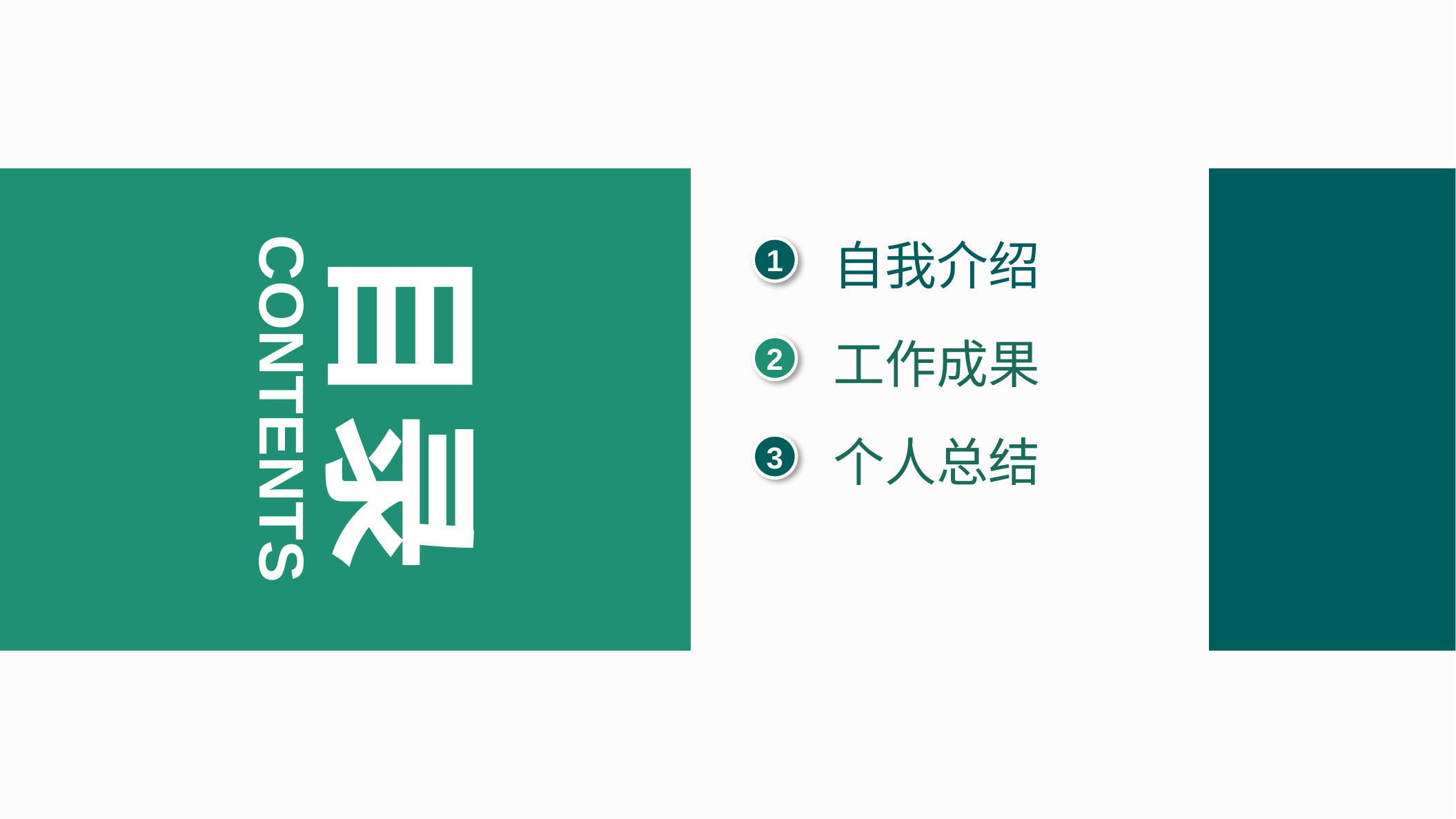

目录
自我介绍
1
工作成果
2
CONTENTS
个人总结
3